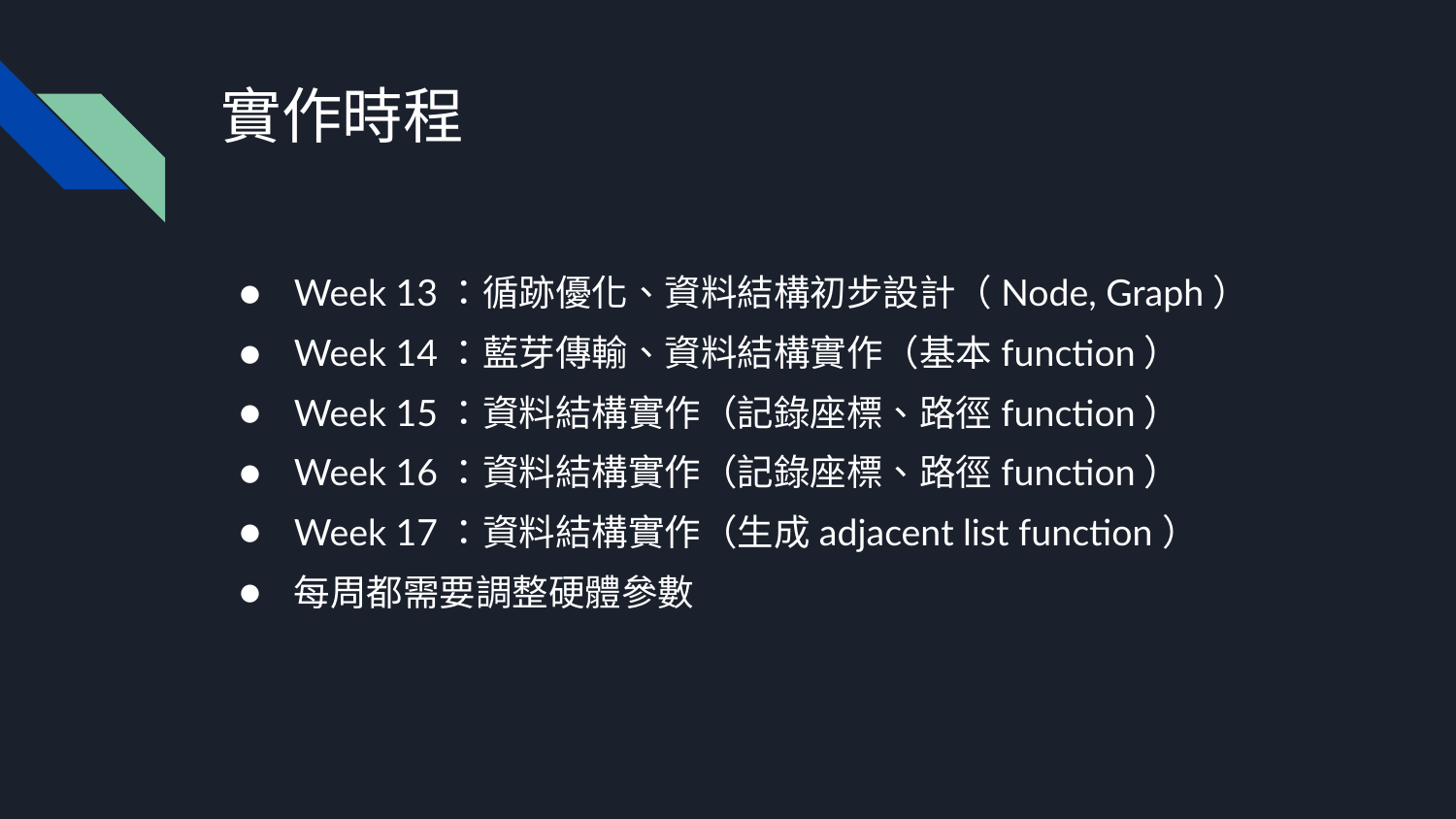

# 實作時程
Week 13：循跡優化、資料結構初步設計（Node, Graph）
Week 14：藍芽傳輸、資料結構實作（基本function）
Week 15：資料結構實作（記錄座標、路徑function）
Week 16：資料結構實作（記錄座標、路徑function）
Week 17：資料結構實作（生成adjacent list function）
每周都需要調整硬體參數